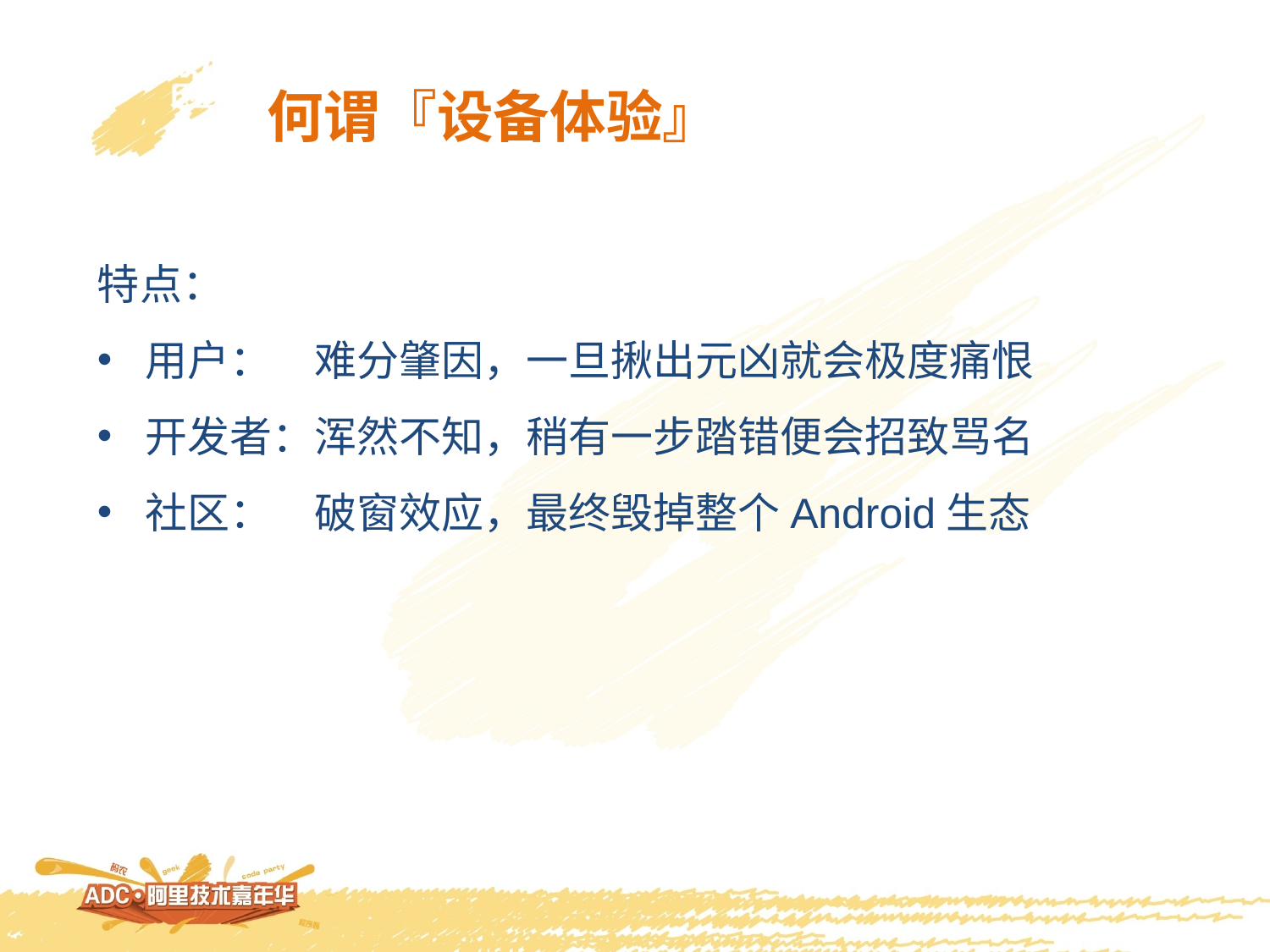

何谓『设备体验』
特点：
用户：　难分肇因，一旦揪出元凶就会极度痛恨
开发者：浑然不知，稍有一步踏错便会招致骂名
社区：　破窗效应，最终毁掉整个Android生态